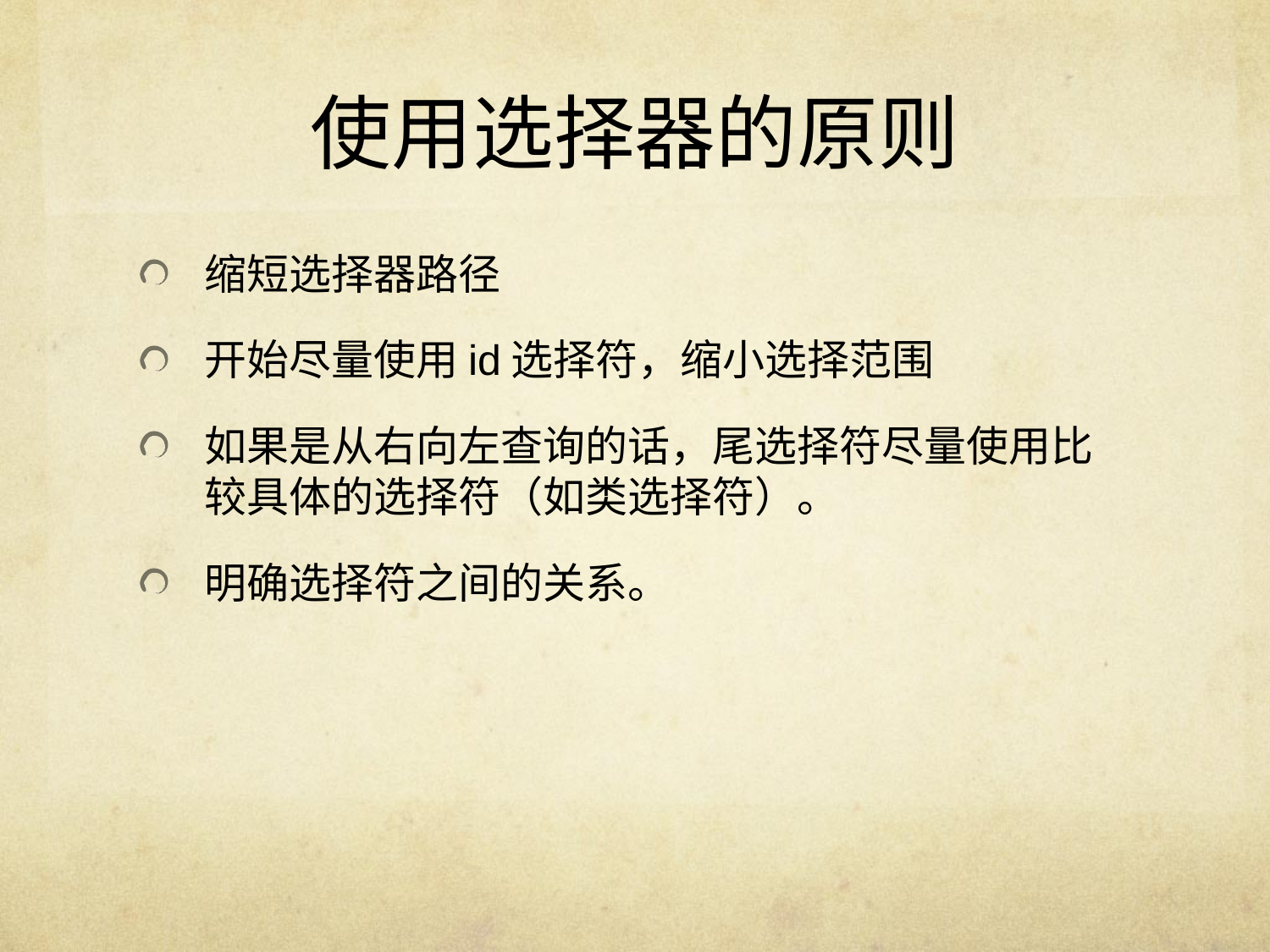

# 使用选择器的原则
缩短选择器路径
开始尽量使用id选择符，缩小选择范围
如果是从右向左查询的话，尾选择符尽量使用比较具体的选择符（如类选择符）。
明确选择符之间的关系。